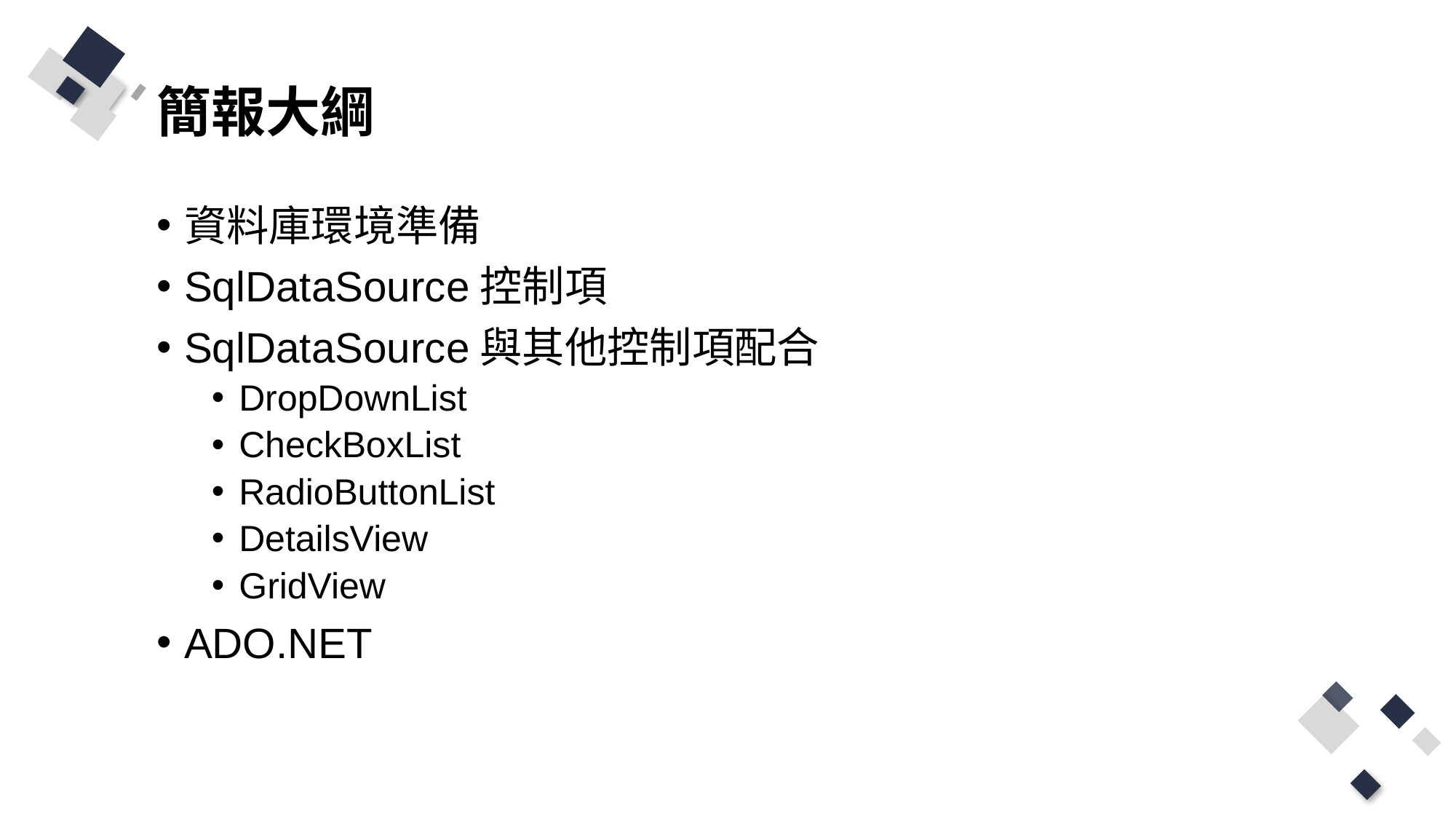

# 簡報大綱
資料庫環境準備
SqlDataSource控制項
SqlDataSource與其他控制項配合
DropDownList
CheckBoxList
RadioButtonList
DetailsView
GridView
ADO.NET